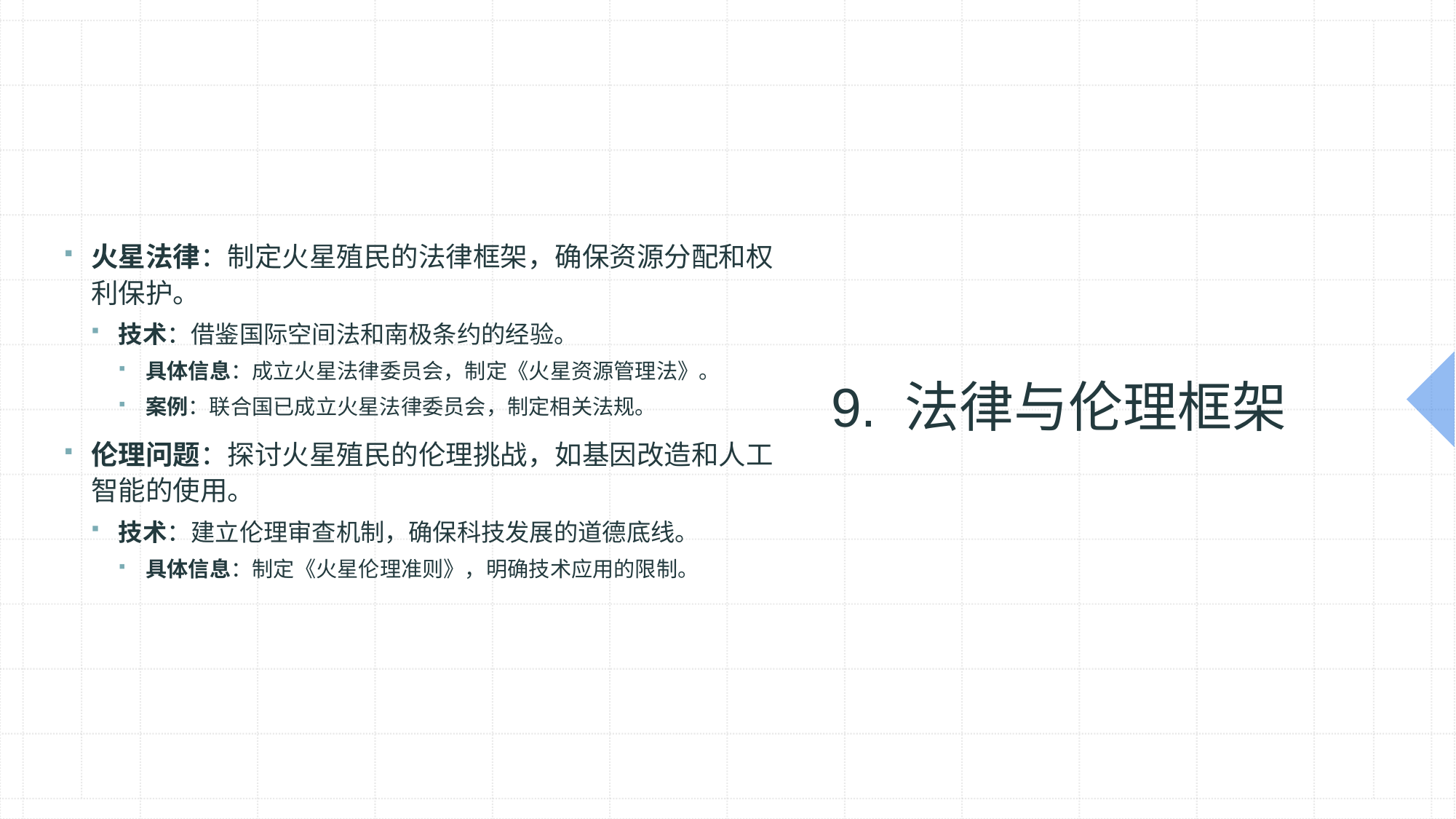

火星法律：制定火星殖民的法律框架，确保资源分配和权利保护。
技术：借鉴国际空间法和南极条约的经验。
具体信息：成立火星法律委员会，制定《火星资源管理法》。
案例：联合国已成立火星法律委员会，制定相关法规。
伦理问题：探讨火星殖民的伦理挑战，如基因改造和人工智能的使用。
技术：建立伦理审查机制，确保科技发展的道德底线。
具体信息：制定《火星伦理准则》，明确技术应用的限制。
# 9. 法律与伦理框架